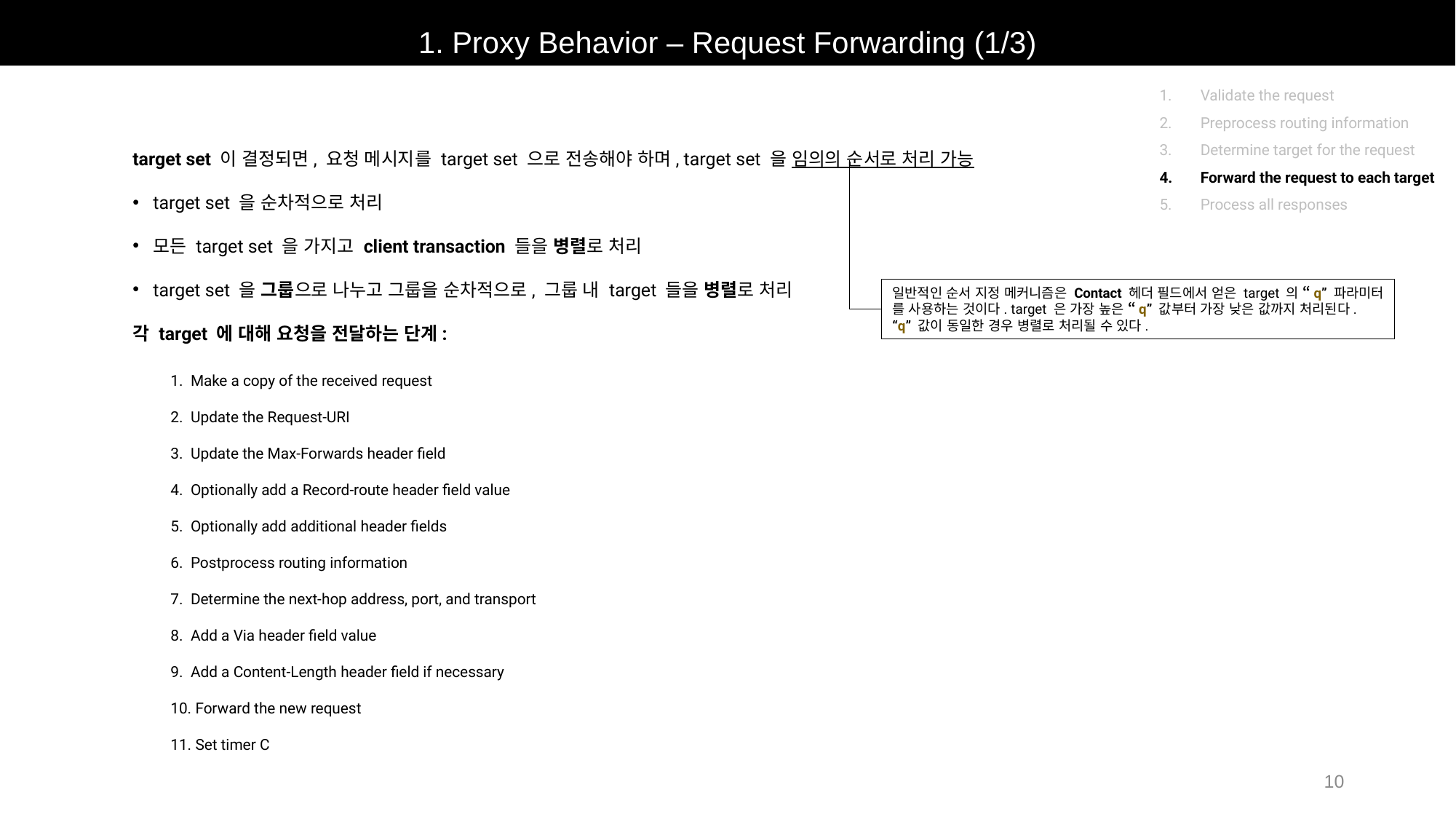

# 1. Proxy Behavior – Request Forwarding (1/3)
Validate the request
Preprocess routing information
Determine target for the request
Forward the request to each target
Process all responses
target set 이 결정되면, 요청 메시지를 target set 으로 전송해야 하며, target set 을 임의의 순서로 처리 가능
target set 을 순차적으로 처리
모든 target set 을 가지고 client transaction 들을 병렬로 처리
target set 을 그룹으로 나누고 그룹을 순차적으로, 그룹 내 target 들을 병렬로 처리
각 target 에 대해 요청을 전달하는 단계:
일반적인 순서 지정 메커니즘은 Contact 헤더 필드에서 얻은 target 의 “q” 파라미터
를 사용하는 것이다. target 은 가장 높은 “q” 값부터 가장 낮은 값까지 처리된다.
“q” 값이 동일한 경우 병렬로 처리될 수 있다.
1.  Make a copy of the received request

2.  Update the Request-URI

3.  Update the Max-Forwards header field

4.  Optionally add a Record-route header field value

5.  Optionally add additional header fields

6.  Postprocess routing information

7.  Determine the next-hop address, port, and transport

8.  Add a Via header field value

9.  Add a Content-Length header field if necessary

10. Forward the new request

11. Set timer C
10